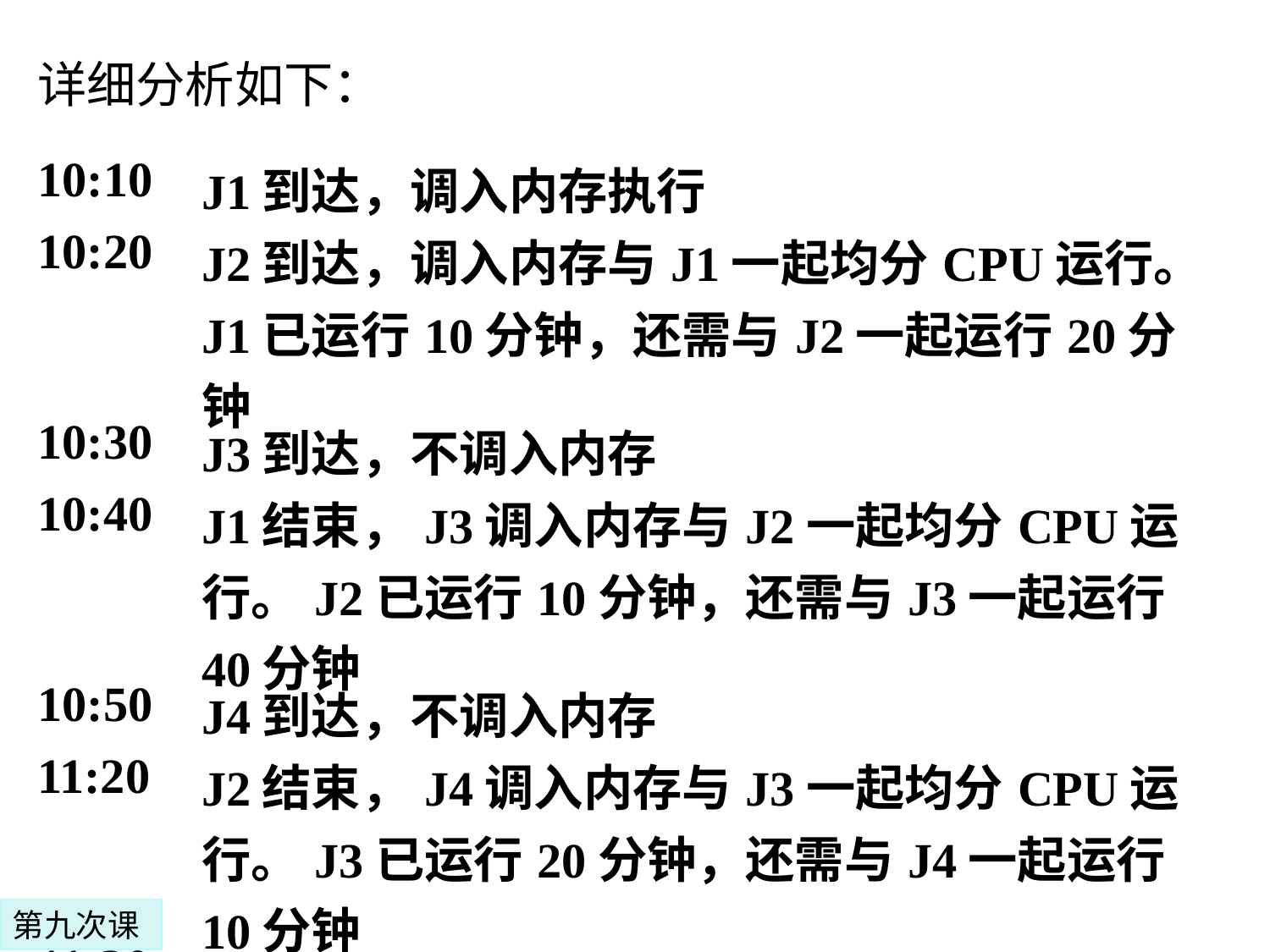

详细分析如下：
| 10:10 | J1到达，调入内存执行 |
| --- | --- |
| 10:20 | J2到达，调入内存与J1一起均分CPU运行。J1已运行10分钟，还需与J2一起运行20分钟 |
| 10:30 | J3到达，不调入内存 |
| 10:40 | J1结束，J3调入内存与J2一起均分CPU运行。J2已运行10分钟，还需与J3一起运行40分钟 |
| 10:50 | J4到达，不调入内存 |
| 11:20 | J2结束，J4调入内存与J3一起均分CPU运行。J3已运行20分钟，还需与J4一起运行10分钟 |
| 11:30 | J3结束，J4还需单独运行15分钟 |
| 11:45 | J4结束 |
58
第九次课